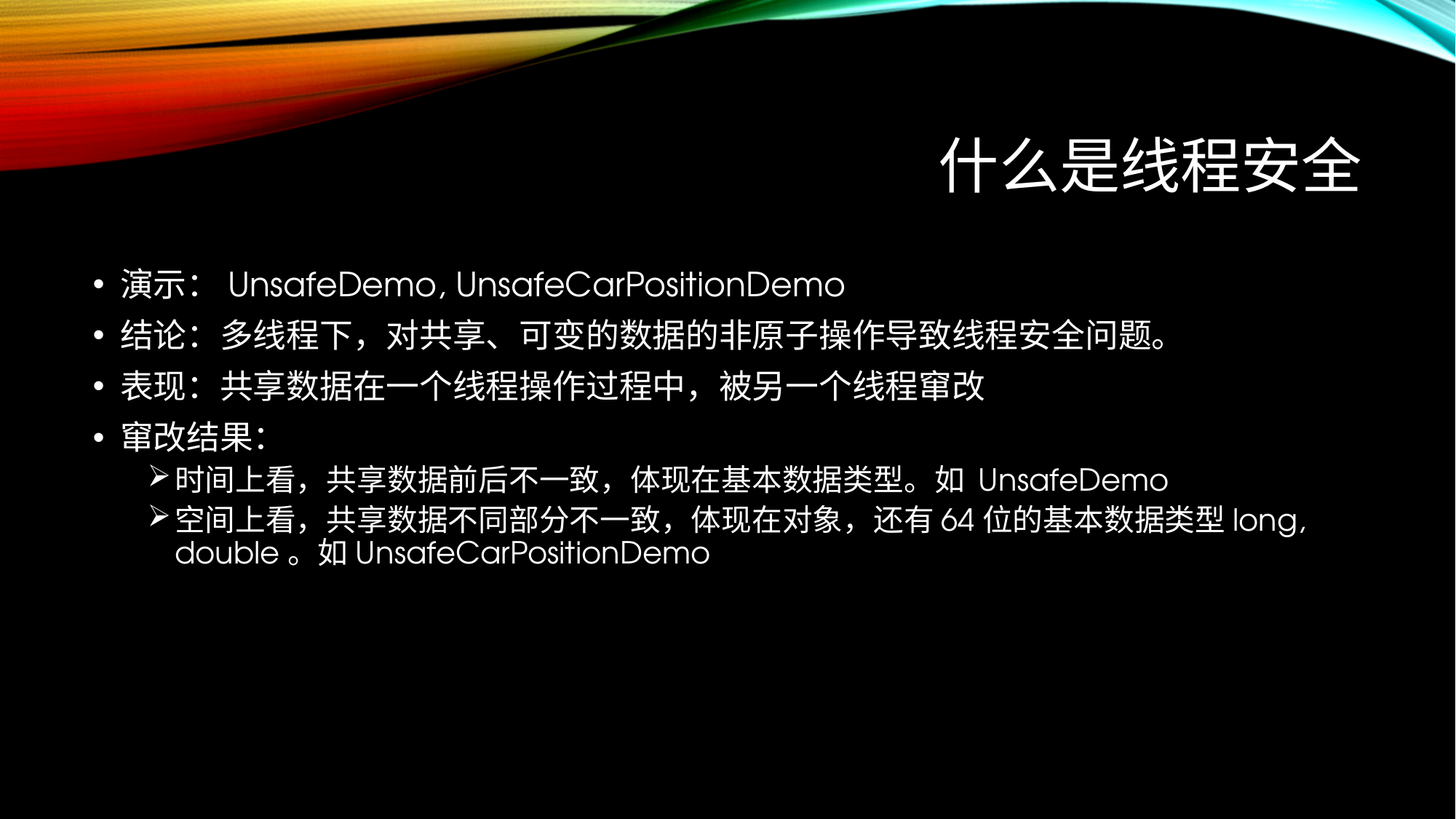

# 什么是线程安全
演示：UnsafeDemo, UnsafeCarPositionDemo
结论：多线程下，对共享、可变的数据的非原子操作导致线程安全问题。
表现：共享数据在一个线程操作过程中，被另一个线程窜改
窜改结果：
时间上看，共享数据前后不一致，体现在基本数据类型。如 UnsafeDemo
空间上看，共享数据不同部分不一致，体现在对象，还有64位的基本数据类型long, double。如UnsafeCarPositionDemo